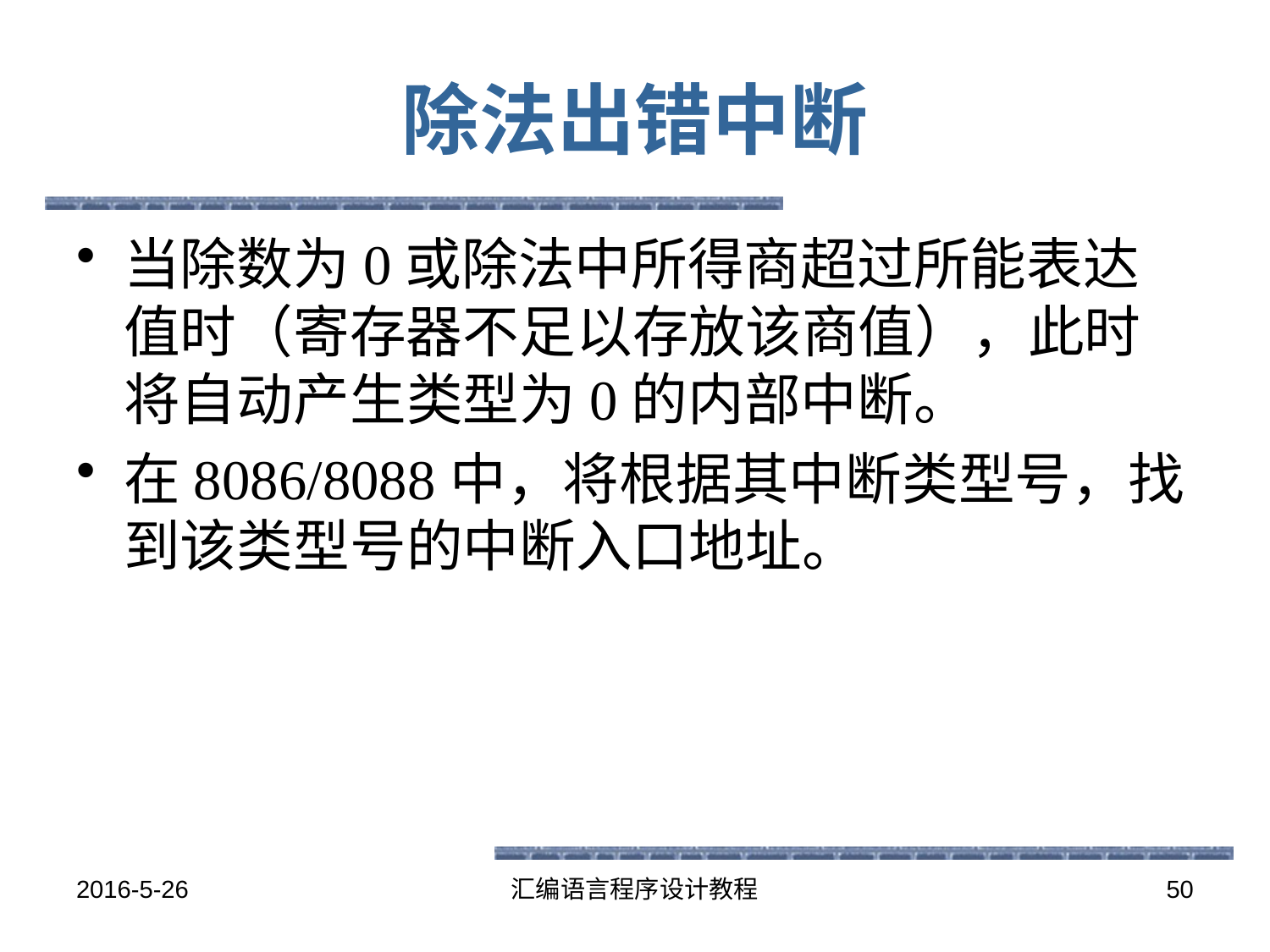

# 除法出错中断
当除数为0或除法中所得商超过所能表达值时（寄存器不足以存放该商值），此时将自动产生类型为0的内部中断。
在8086/8088中，将根据其中断类型号，找到该类型号的中断入口地址。
2016-5-26
汇编语言程序设计教程
50